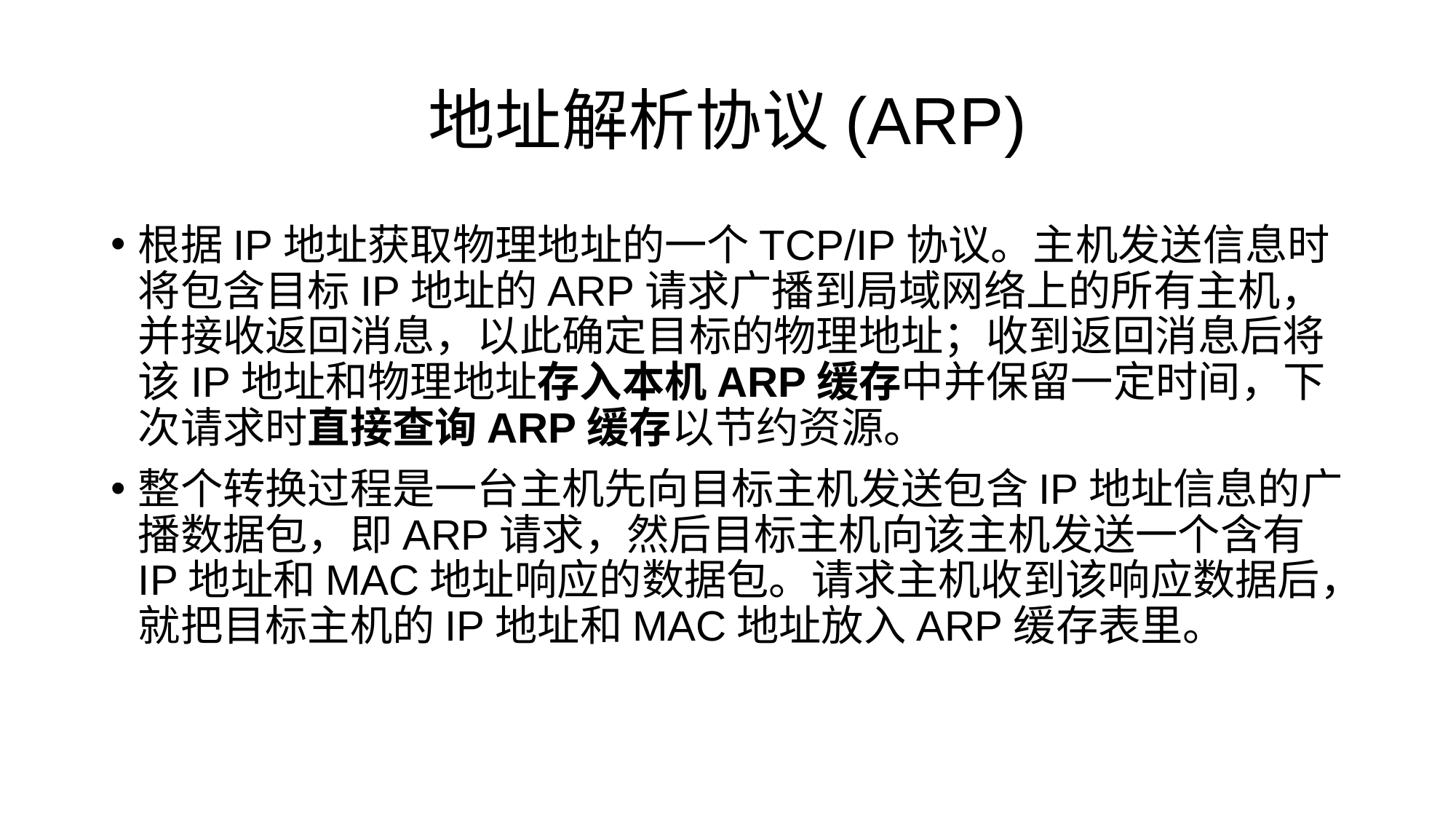

# 地址解析协议(ARP)
根据IP地址获取物理地址的一个TCP/IP协议。主机发送信息时将包含目标IP地址的ARP请求广播到局域网络上的所有主机，并接收返回消息，以此确定目标的物理地址；收到返回消息后将该IP地址和物理地址存入本机ARP缓存中并保留一定时间，下次请求时直接查询ARP缓存以节约资源。
整个转换过程是一台主机先向目标主机发送包含IP地址信息的广播数据包，即ARP请求，然后目标主机向该主机发送一个含有IP地址和MAC地址响应的数据包。请求主机收到该响应数据后，就把目标主机的IP地址和MAC地址放入ARP缓存表里。